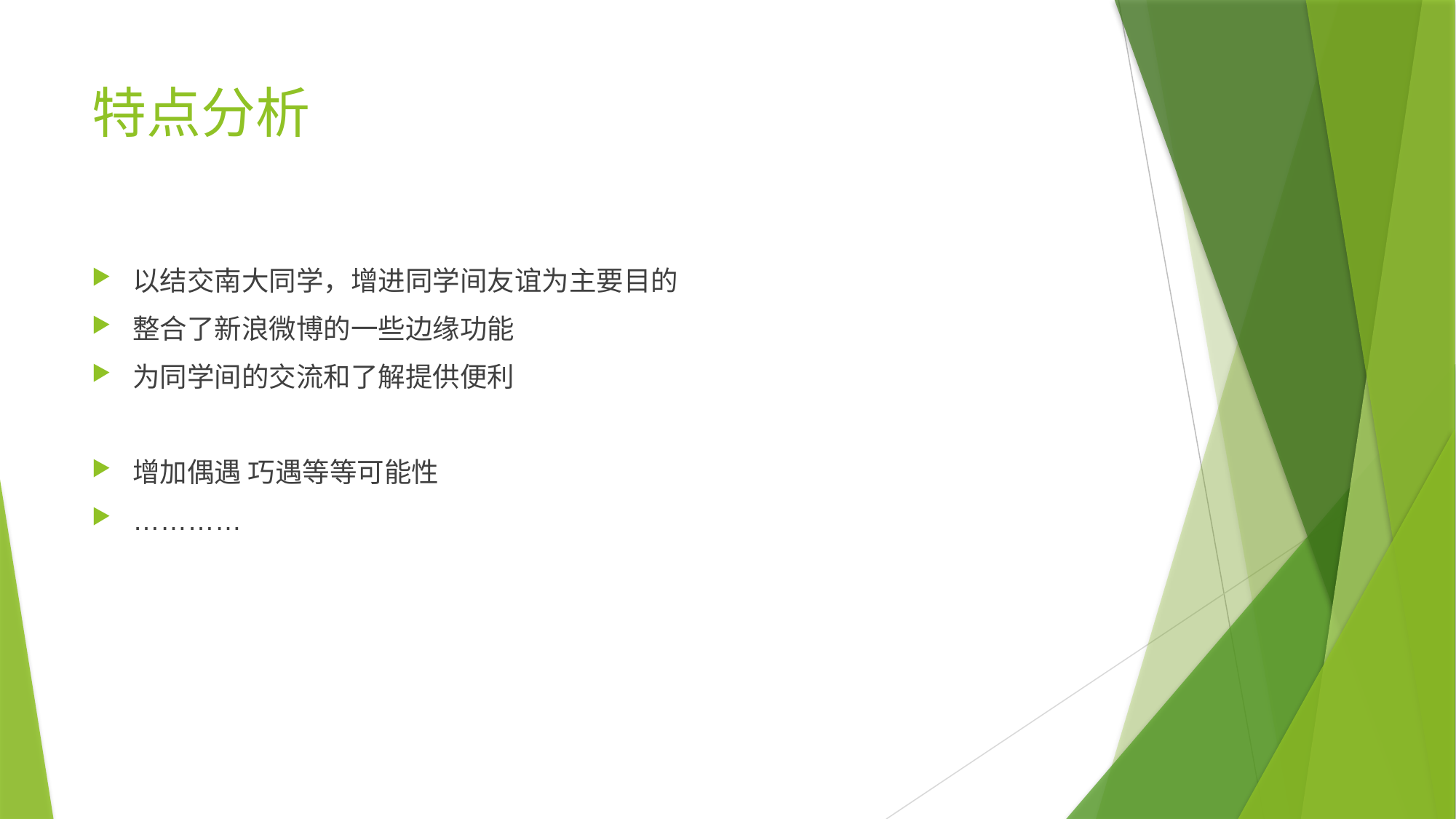

# 特点分析
以结交南大同学，增进同学间友谊为主要目的
整合了新浪微博的一些边缘功能
为同学间的交流和了解提供便利

增加偶遇 巧遇等等可能性
…………